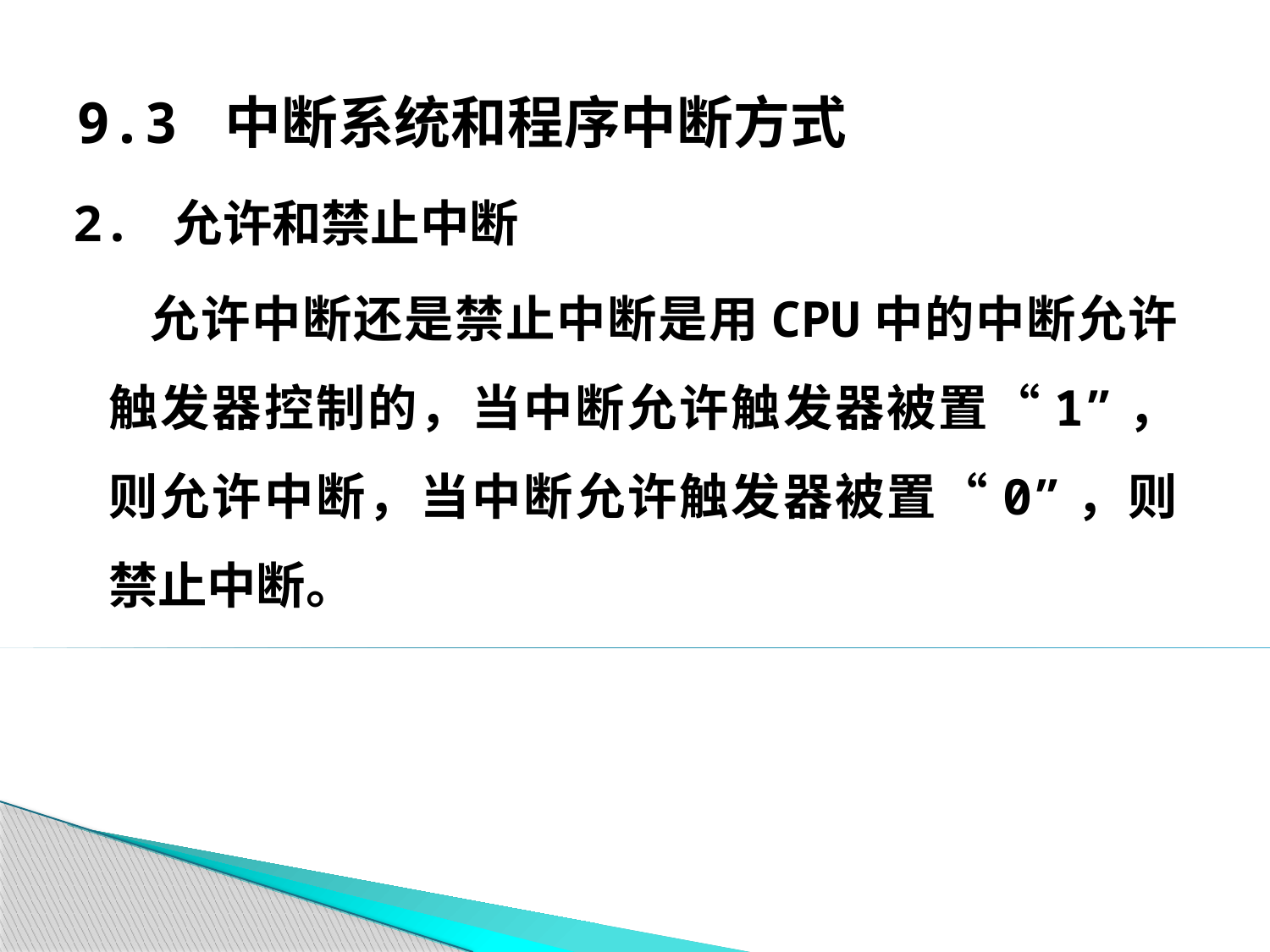

# 9.3 中断系统和程序中断方式
2. 允许和禁止中断
     允许中断还是禁止中断是用CPU中的中断允许触发器控制的，当中断允许触发器被置“1”，则允许中断，当中断允许触发器被置“0”，则禁止中断。